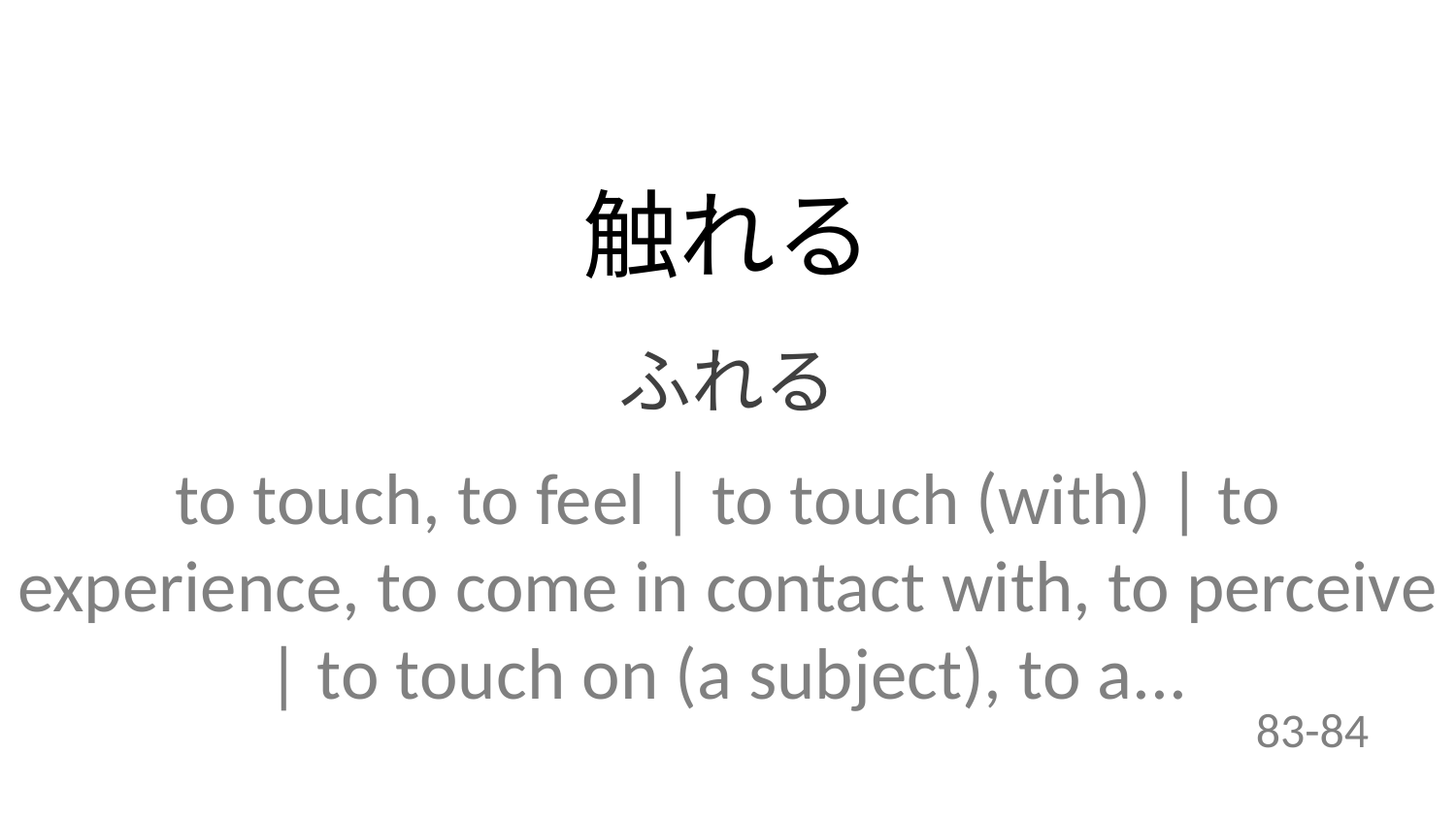

触れる

ふれる
to touch, to feel | to touch (with) | to experience, to come in contact with, to perceive | to touch on (a subject), to a...
83-84